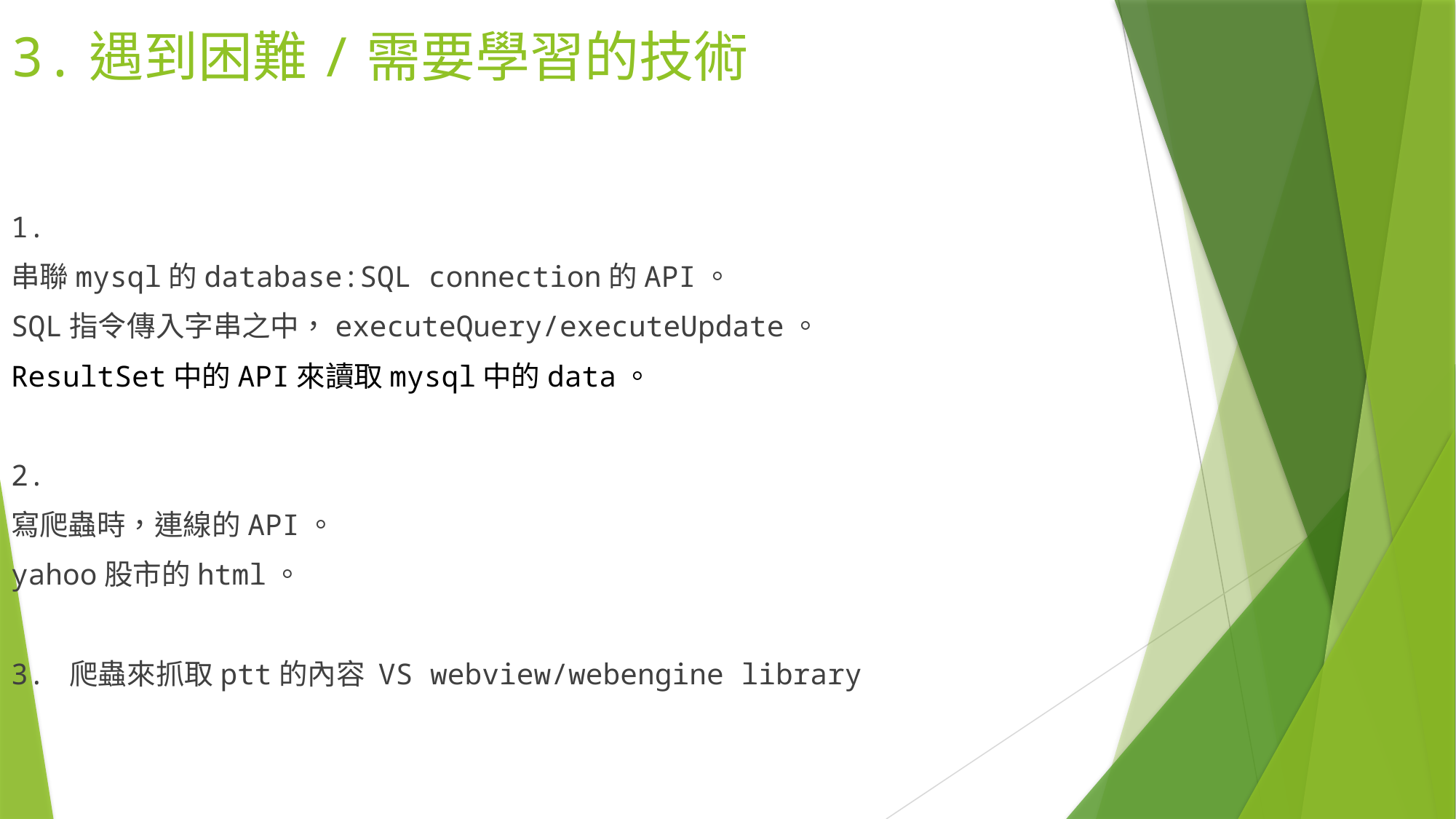

# 3.遇到困難/需要學習的技術
1.
串聯mysql的database:SQL connection的API。
SQL指令傳入字串之中，executeQuery/executeUpdate。
ResultSet中的API來讀取mysql中的data。

2.
寫爬蟲時，連線的API。
yahoo股市的html。

3. 爬蟲來抓取ptt的內容 VS webview/webengine library